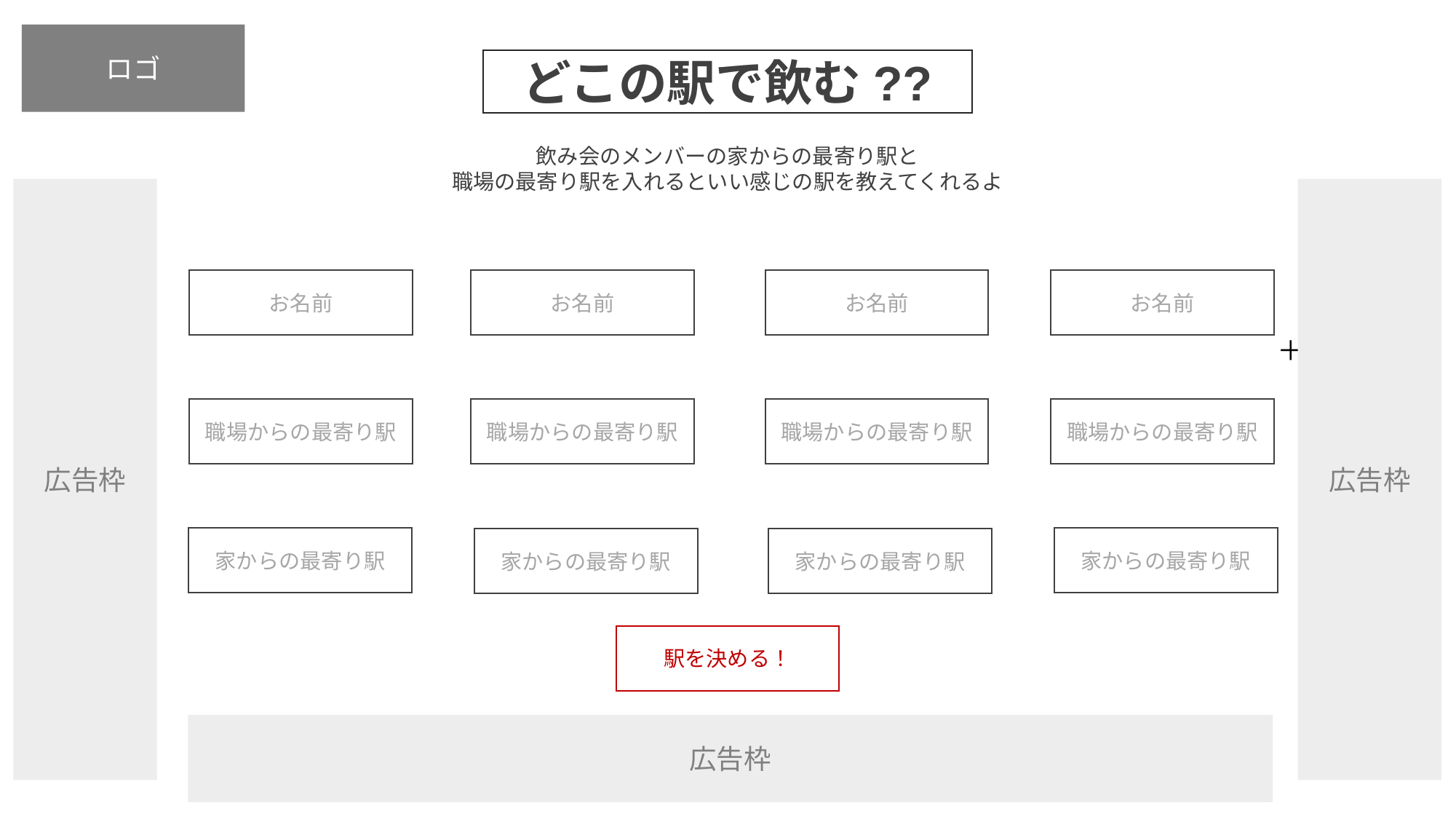

ロゴ
どこの駅で飲む??
飲み会のメンバーの家からの最寄り駅と
職場の最寄り駅を入れるといい感じの駅を教えてくれるよ
広告枠
広告枠
お名前
お名前
お名前
お名前
＋
職場からの最寄り駅
職場からの最寄り駅
職場からの最寄り駅
職場からの最寄り駅
家からの最寄り駅
家からの最寄り駅
家からの最寄り駅
家からの最寄り駅
駅を決める！
広告枠